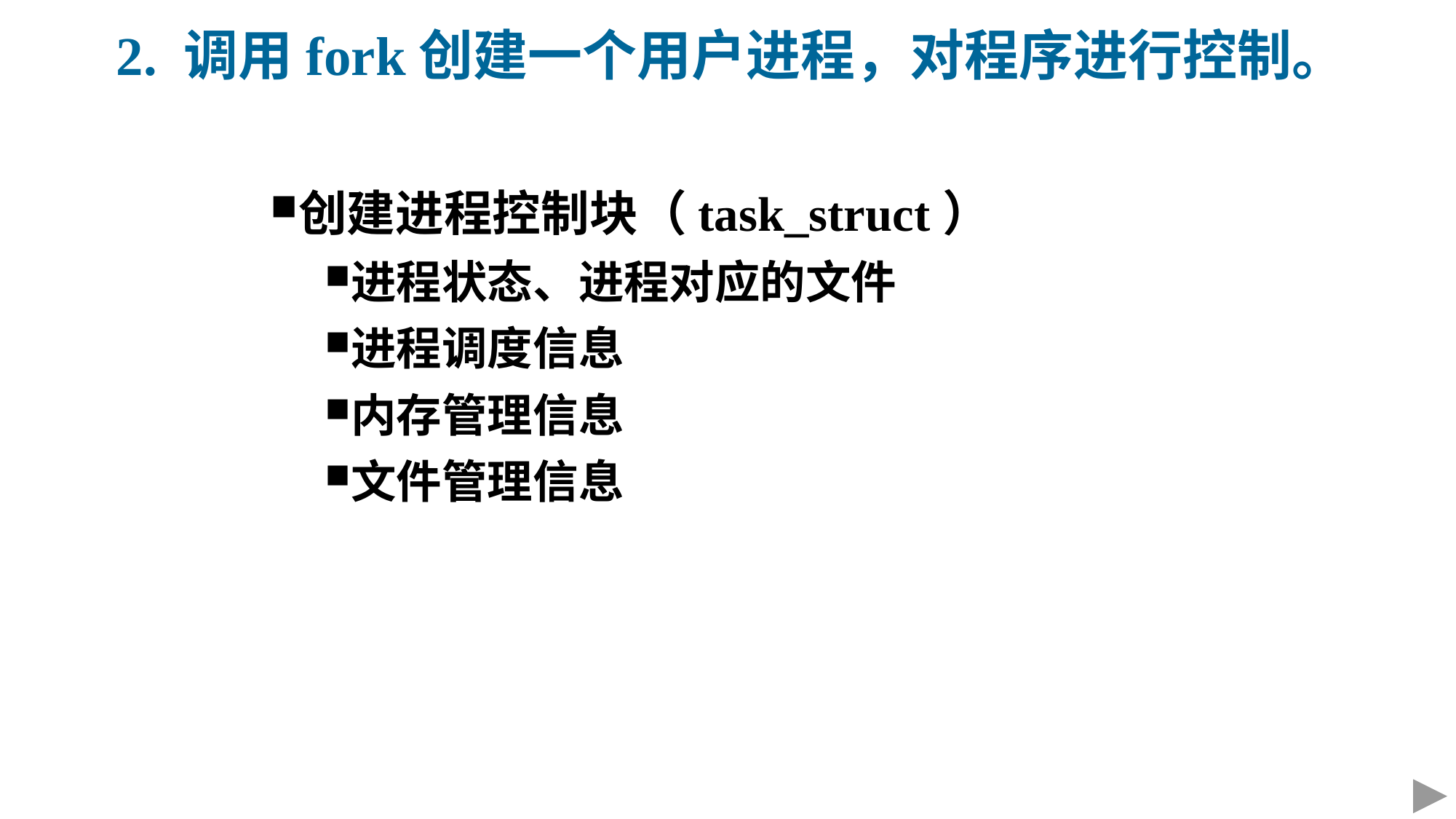

# 2. 调用fork创建一个用户进程，对程序进行控制。
创建进程控制块（task_struct）
进程状态、进程对应的文件
进程调度信息
内存管理信息
文件管理信息